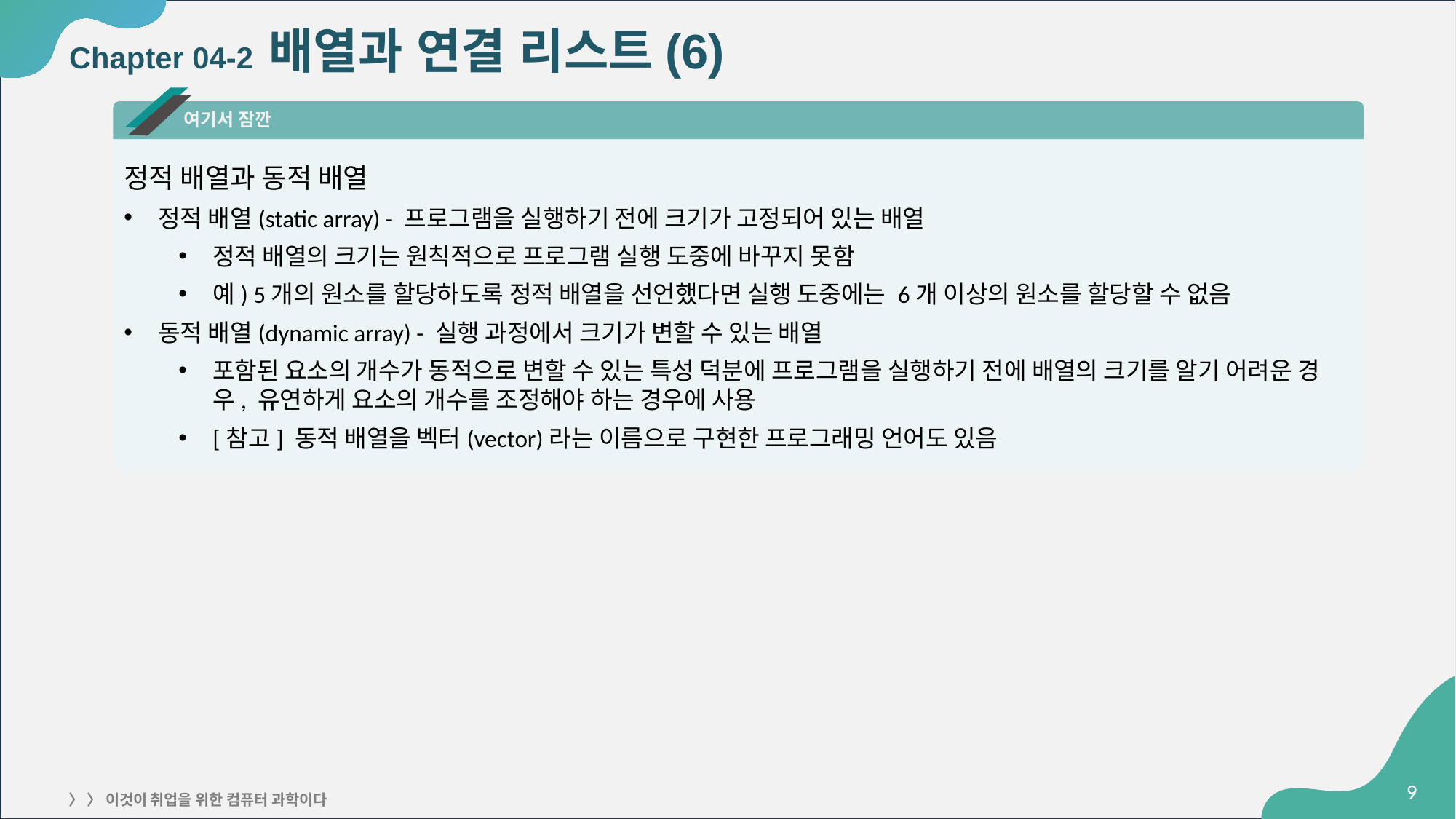

# Chapter 04-2 배열과 연결 리스트(6)

여기서 잠깐

정적 배열과 동적 배열
정적 배열(static array) - 프로그램을 실행하기 전에 크기가 고정되어 있는 배열
정적 배열의 크기는 원칙적으로 프로그램 실행 도중에 바꾸지 못함
예) 5개의 원소를 할당하도록 정적 배열을 선언했다면 실행 도중에는 6개 이상의 원소를 할당할 수 없음
동적 배열(dynamic array) - 실행 과정에서 크기가 변할 수 있는 배열
포함된 요소의 개수가 동적으로 변할 수 있는 특성 덕분에 프로그램을 실행하기 전에 배열의 크기를 알기 어려운 경우, 유연하게 요소의 개수를 조정해야 하는 경우에 사용
[참고] 동적 배열을 벡터(vector)라는 이름으로 구현한 프로그래밍 언어도 있음
9
〉 〉 이것이 취업을 위한 컴퓨터 과학이다